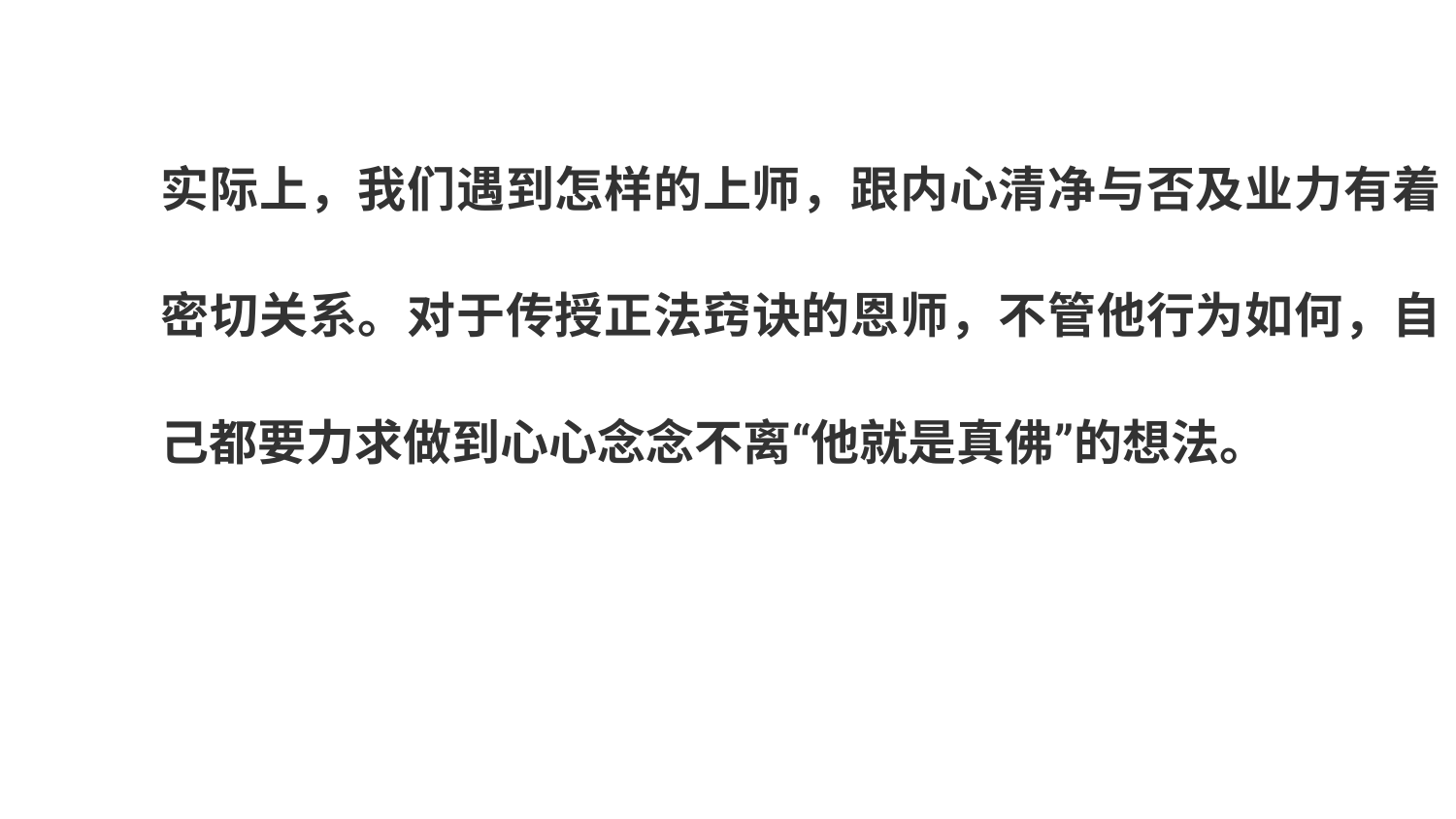

实际上，我们遇到怎样的上师，跟内心清净与否及业力有着密切关系。对于传授正法窍诀的恩师，不管他行为如何，自己都要力求做到心心念念不离“他就是真佛”的想法。